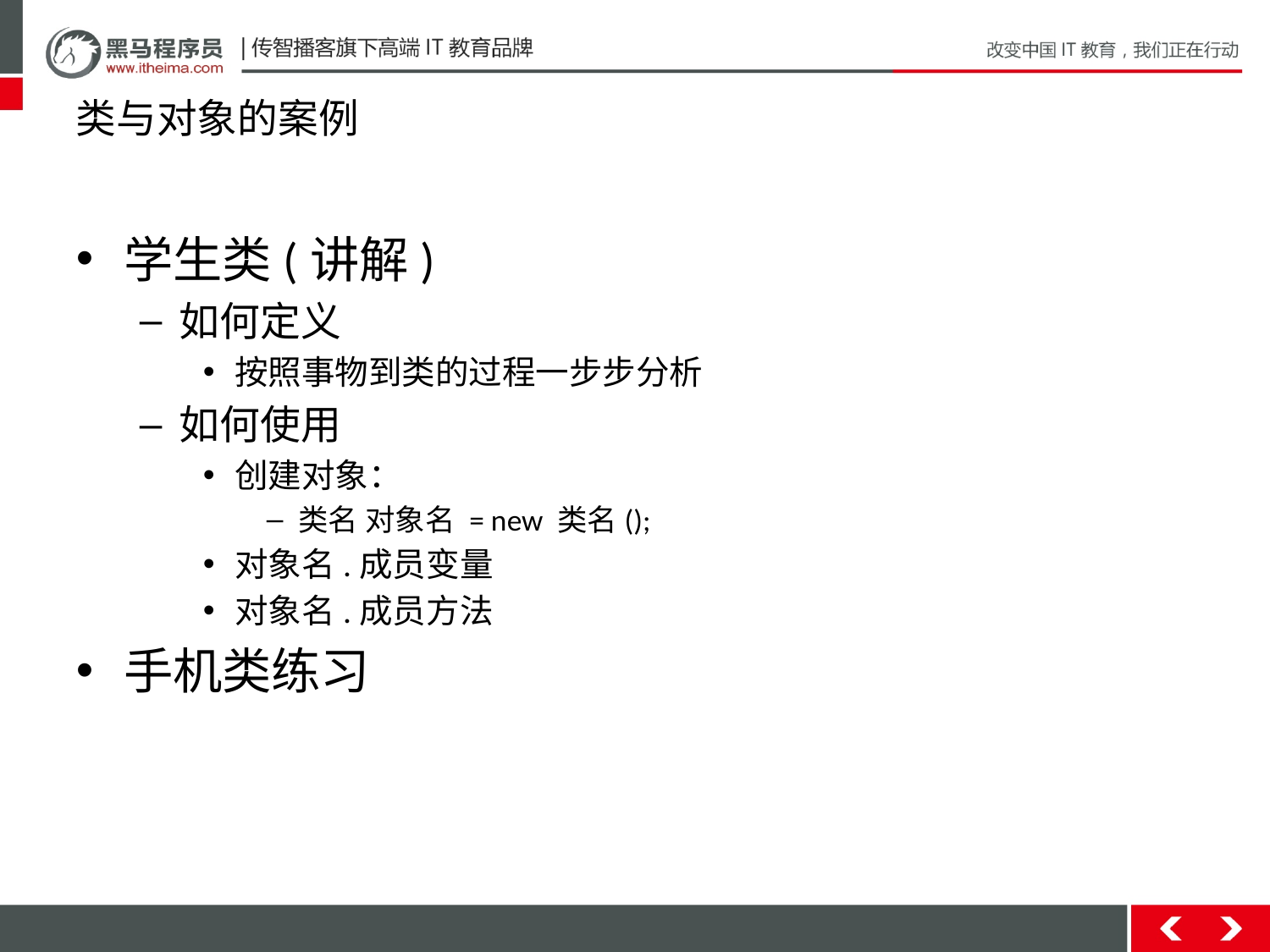

# 类与对象的案例
学生类(讲解)
如何定义
按照事物到类的过程一步步分析
如何使用
创建对象：
类名 对象名 = new 类名();
对象名.成员变量
对象名.成员方法
手机类练习